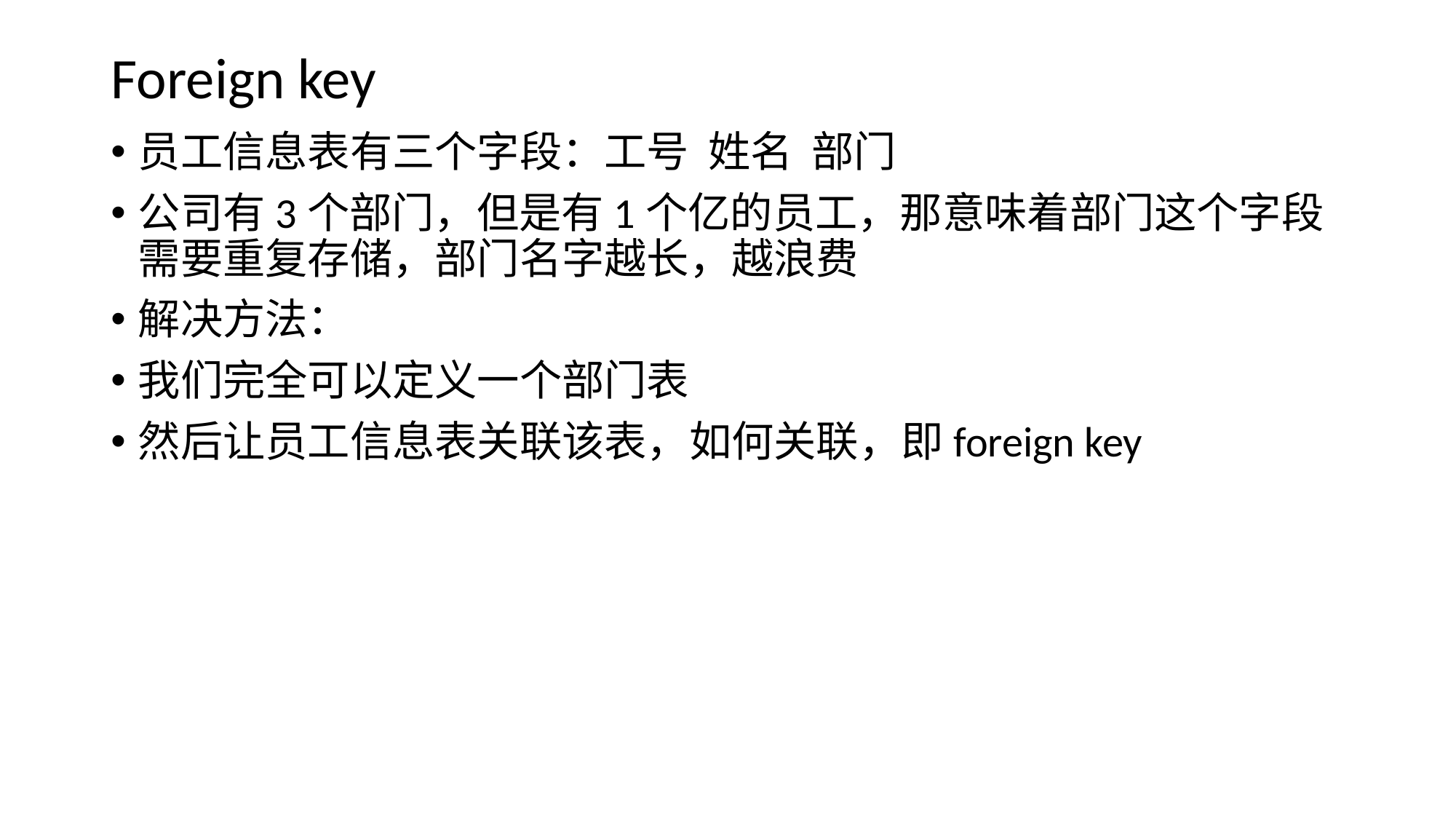

# Foreign key
员工信息表有三个字段：工号  姓名  部门
公司有3个部门，但是有1个亿的员工，那意味着部门这个字段需要重复存储，部门名字越长，越浪费
解决方法：
我们完全可以定义一个部门表
然后让员工信息表关联该表，如何关联，即foreign key